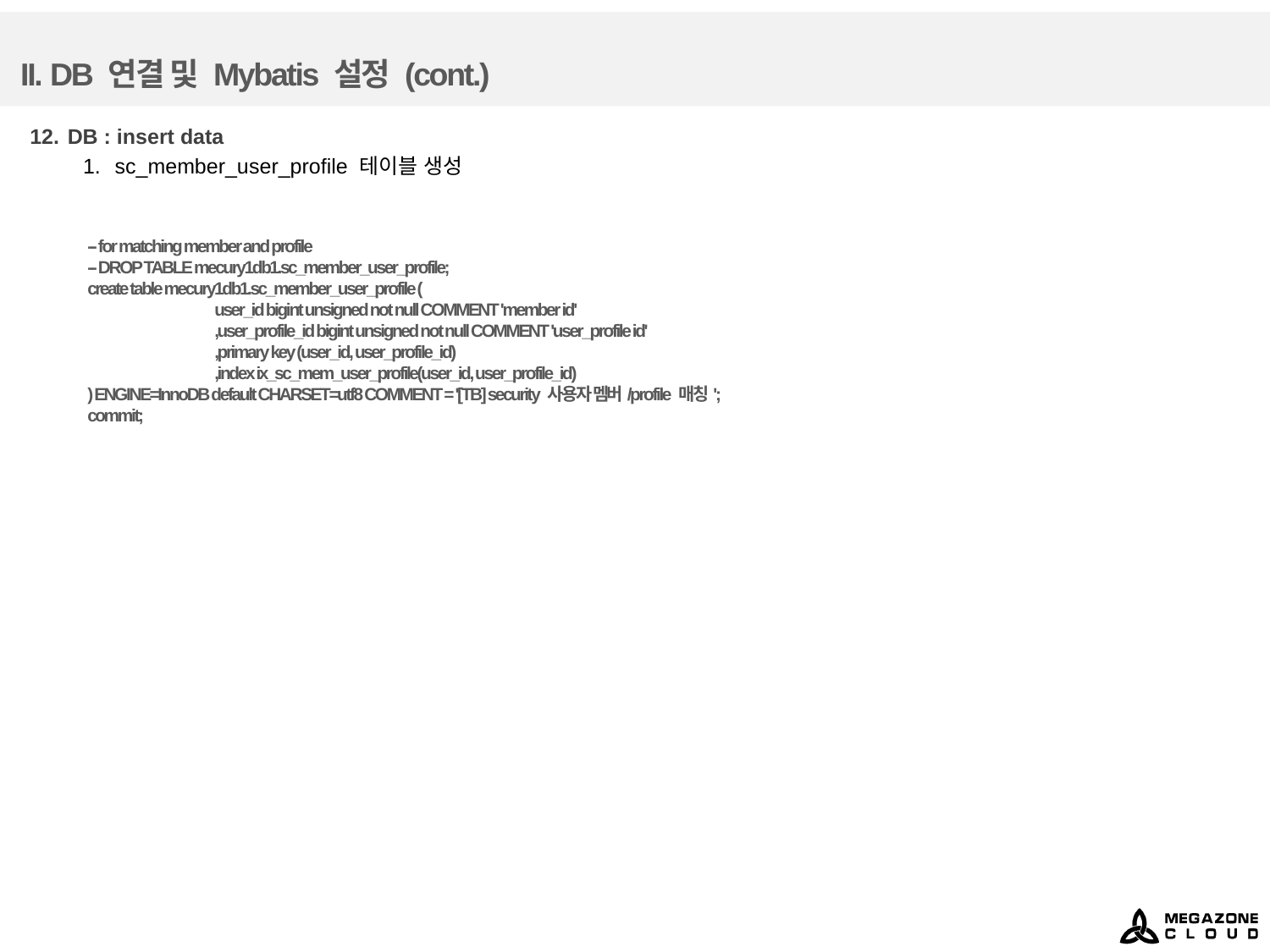

# II. DB 연결 및 Mybatis 설정 (cont.)
 DB : insert data
sc_member_user_profile 테이블 생성

-- for matching member and profile
-- DROP TABLE mecury1db1.sc_member_user_profile;
create table mecury1db1.sc_member_user_profile (
	user_id bigint unsigned not null COMMENT 'member id'
	,user_profile_id bigint unsigned not null COMMENT 'user_profile id'
	,primary key (user_id, user_profile_id)
	,index ix_sc_mem_user_profile(user_id, user_profile_id)
) ENGINE=InnoDB default CHARSET=utf8 COMMENT = '[TB] security 사용자 멤버/profile 매칭';
commit;